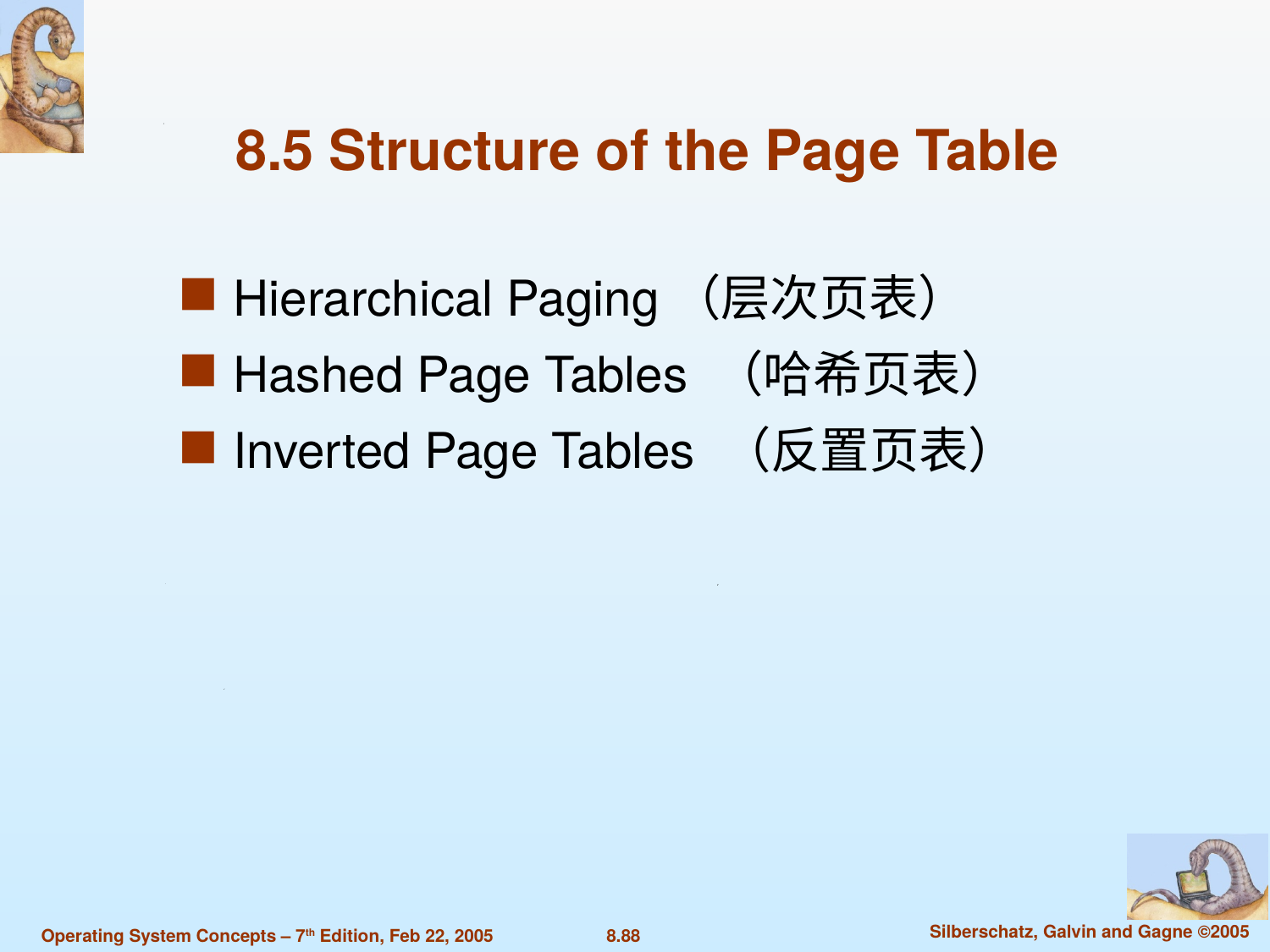

8.5 Structure of the Page Table
Hierarchical Paging（层次页表）
Hashed Page Tables （哈希页表）
Inverted Page Tables （反置页表）